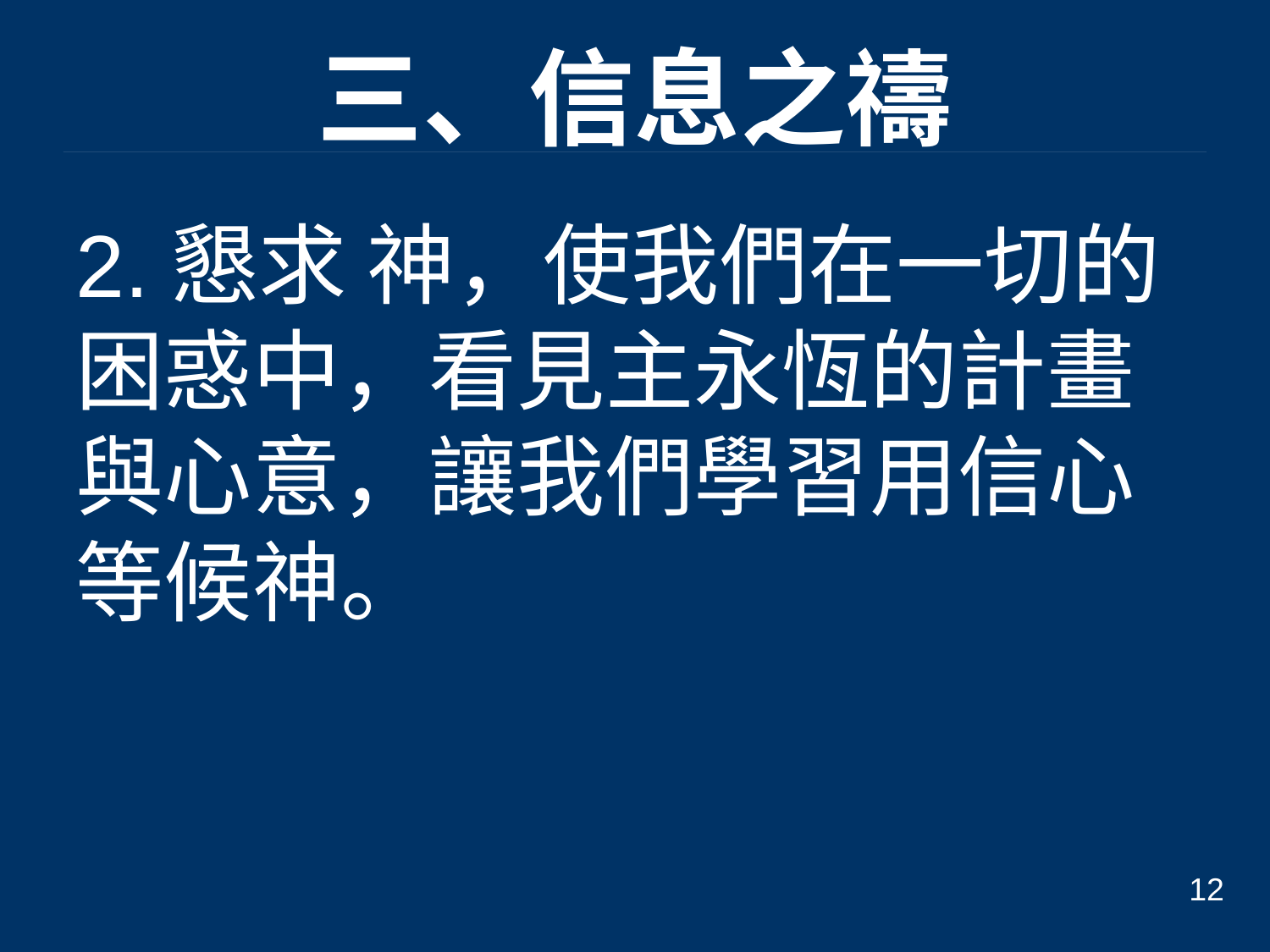

三、信息之禱

2.懇求 神，使我們在一切的困惑中，看見主永恆的計畫與心意，讓我們學習用信心等候神。
12